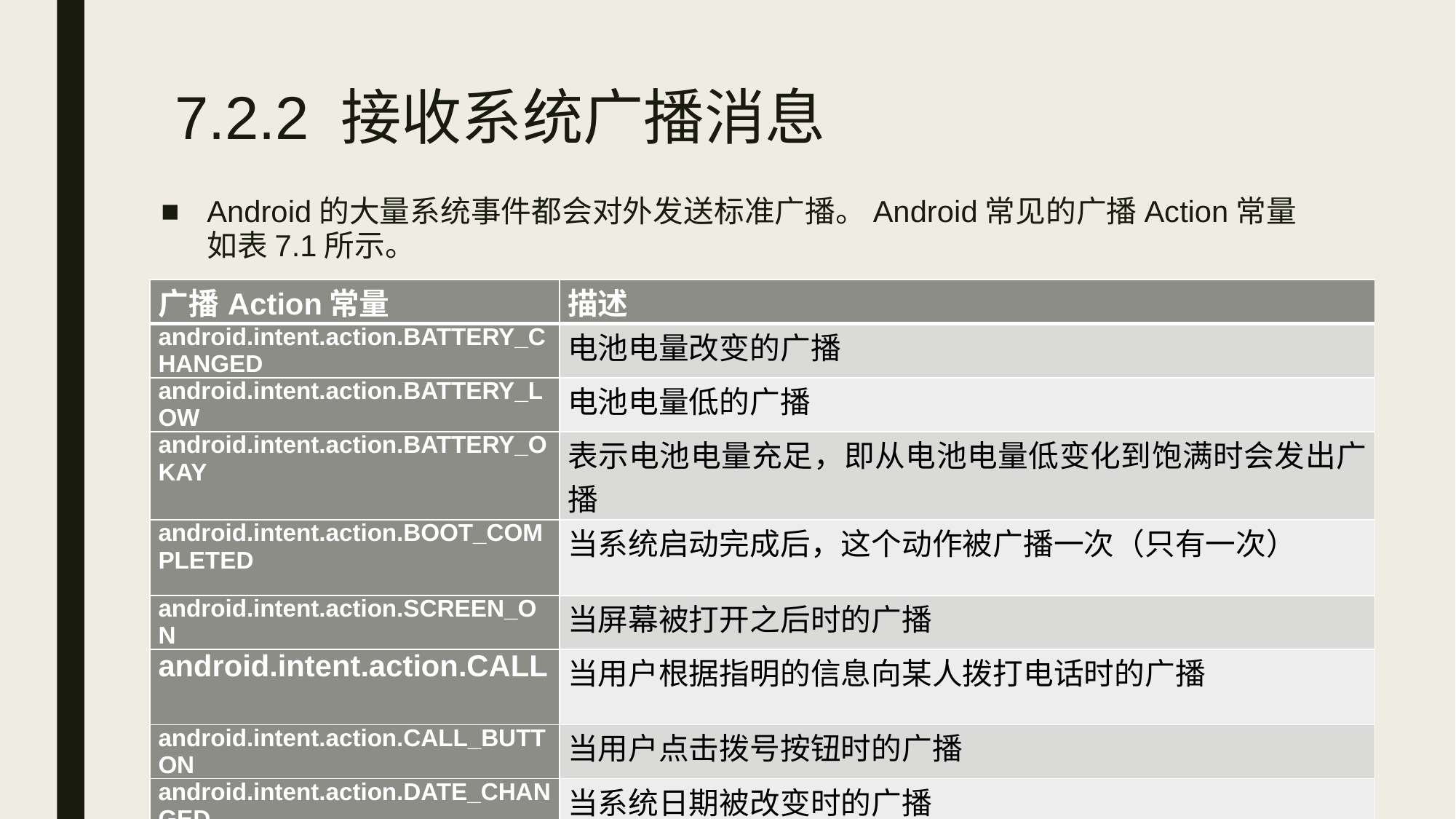

# 7.2.2 接收系统广播消息
Android的大量系统事件都会对外发送标准广播。Android常见的广播Action常量如表7.1所示。
| 广播Action常量 | 描述 |
| --- | --- |
| android.intent.action.BATTERY\_CHANGED | 电池电量改变的广播 |
| android.intent.action.BATTERY\_LOW | 电池电量低的广播 |
| android.intent.action.BATTERY\_OKAY | 表示电池电量充足，即从电池电量低变化到饱满时会发出广播 |
| android.intent.action.BOOT\_COMPLETED | 当系统启动完成后，这个动作被广播一次（只有一次） |
| android.intent.action.SCREEN\_ON | 当屏幕被打开之后时的广播 |
| android.intent.action.CALL | 当用户根据指明的信息向某人拨打电话时的广播 |
| android.intent.action.CALL\_BUTTON | 当用户点击拨号按钮时的广播 |
| android.intent.action.DATE\_CHANGED | 当系统日期被改变时的广播 |
| android.intent.action.REBOOT | 当系统重启时的广播 |